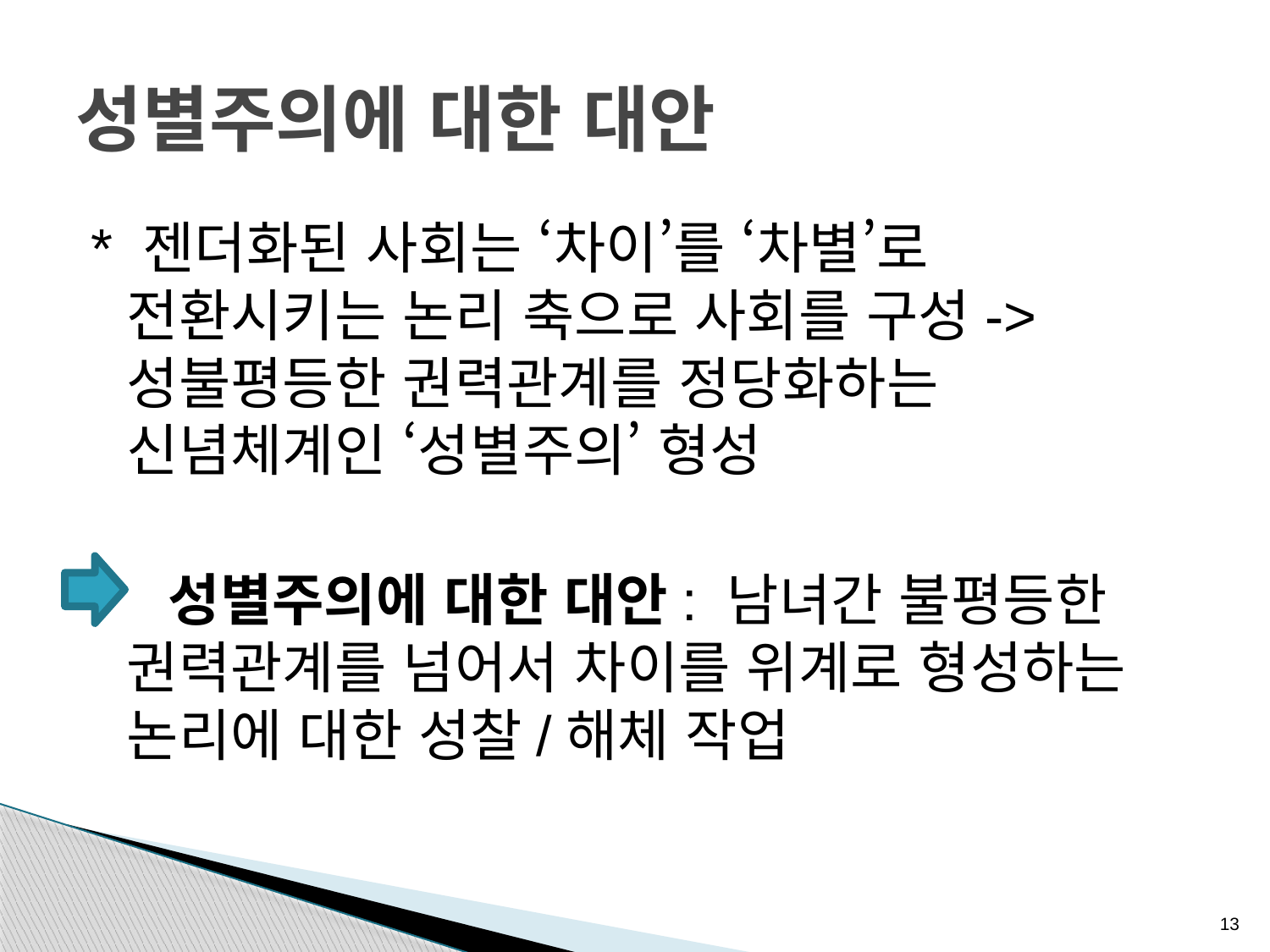

# 성별주의에 대한 대안
* 젠더화된 사회는 ‘차이’를 ‘차별’로 전환시키는 논리 축으로 사회를 구성-> 성불평등한 권력관계를 정당화하는 신념체계인 ‘성별주의’ 형성

    성별주의에 대한 대안: 남녀간 불평등한 권력관계를 넘어서 차이를 위계로 형성하는 논리에 대한 성찰/해체 작업

13